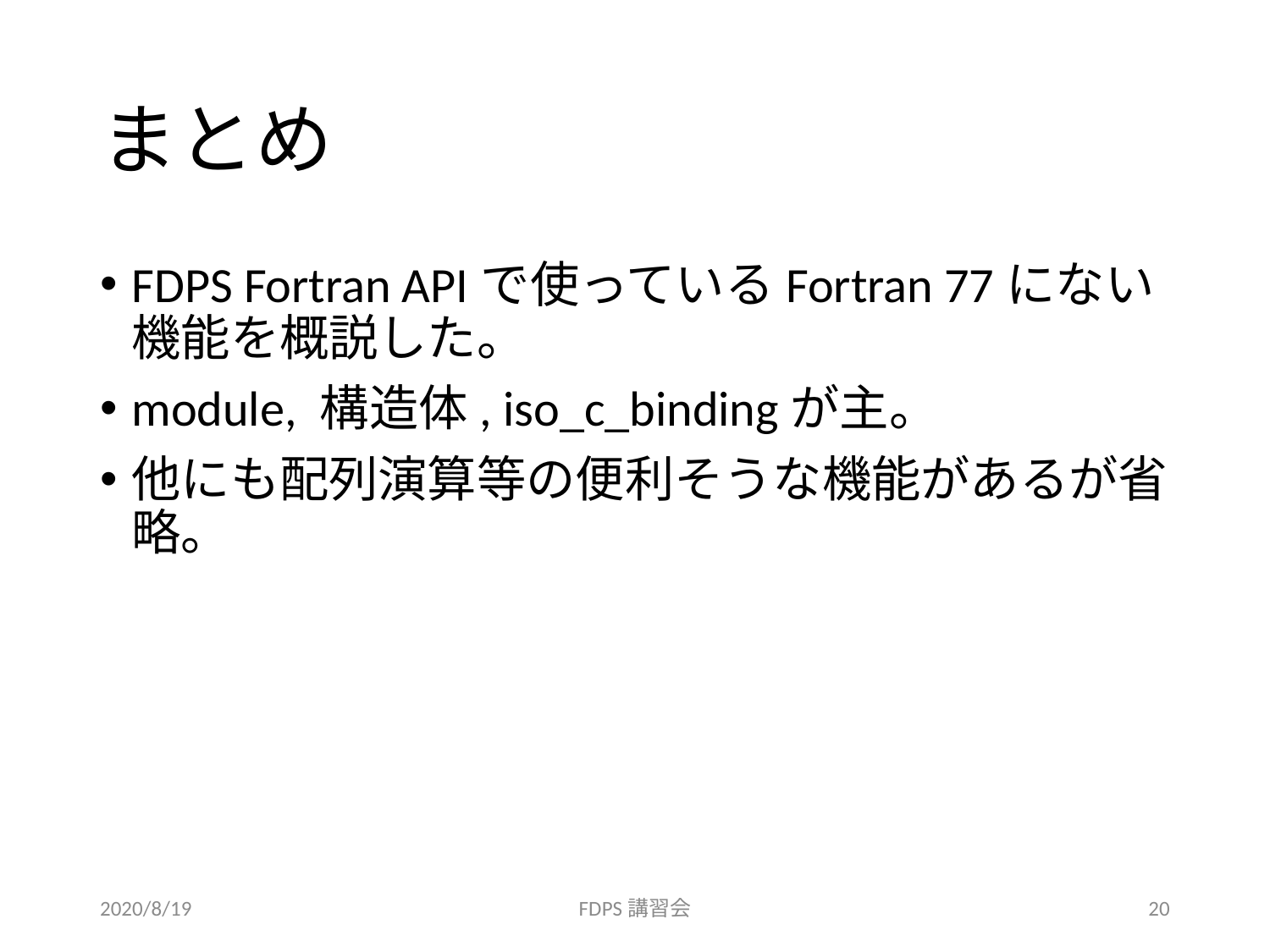

# まとめ
FDPS Fortran APIで使っているFortran 77にない機能を概説した。
module, 構造体, iso_c_bindingが主。
他にも配列演算等の便利そうな機能があるが省略。
2020/8/19
FDPS講習会
20